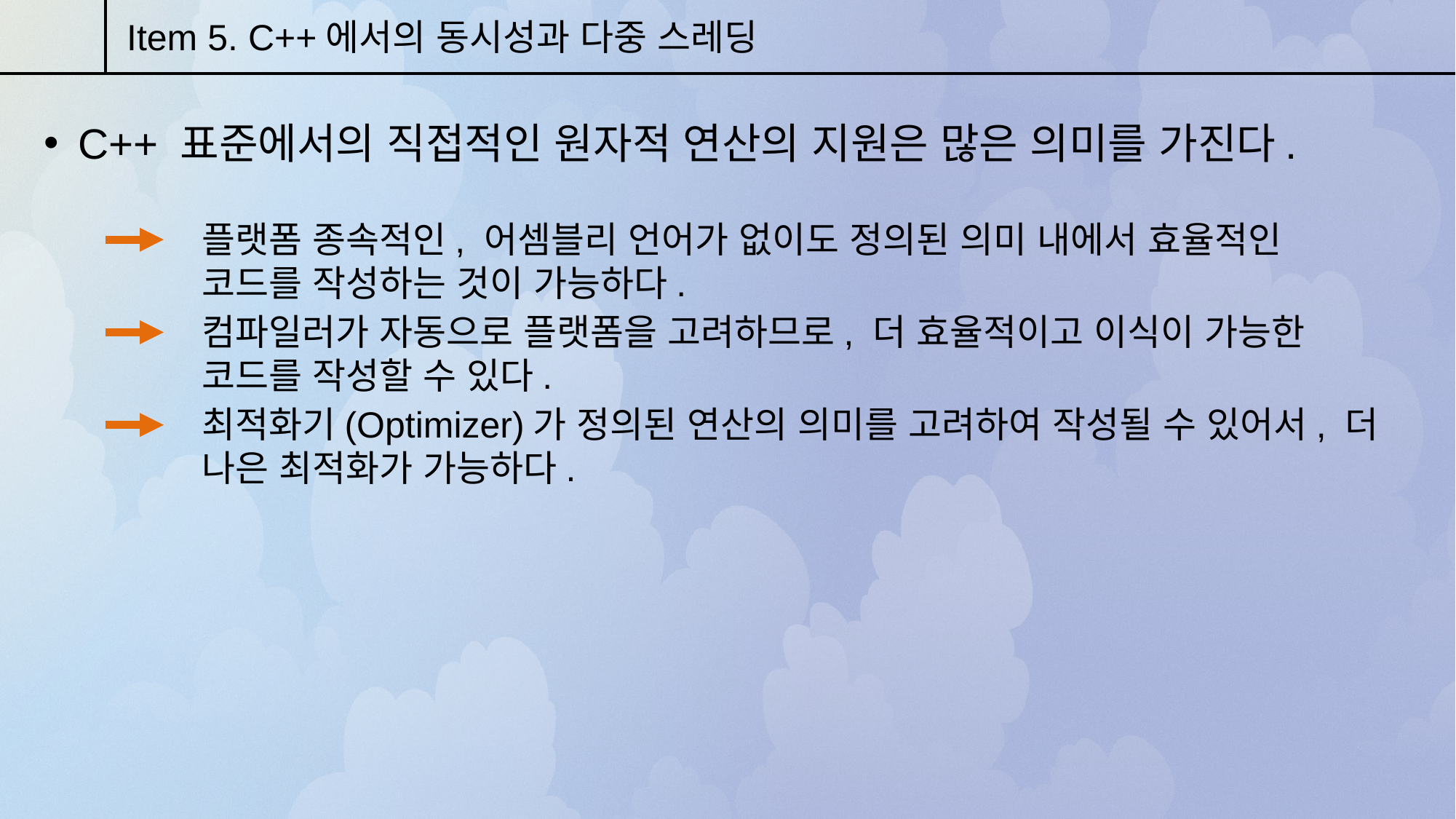

Item 5. C++에서의 동시성과 다중 스레딩
C++ 표준에서의 직접적인 원자적 연산의 지원은 많은 의미를 가진다.
플랫폼 종속적인, 어셈블리 언어가 없이도 정의된 의미 내에서 효율적인 코드를 작성하는 것이 가능하다.
컴파일러가 자동으로 플랫폼을 고려하므로, 더 효율적이고 이식이 가능한 코드를 작성할 수 있다.
최적화기(Optimizer)가 정의된 연산의 의미를 고려하여 작성될 수 있어서, 더 나은 최적화가 가능하다.